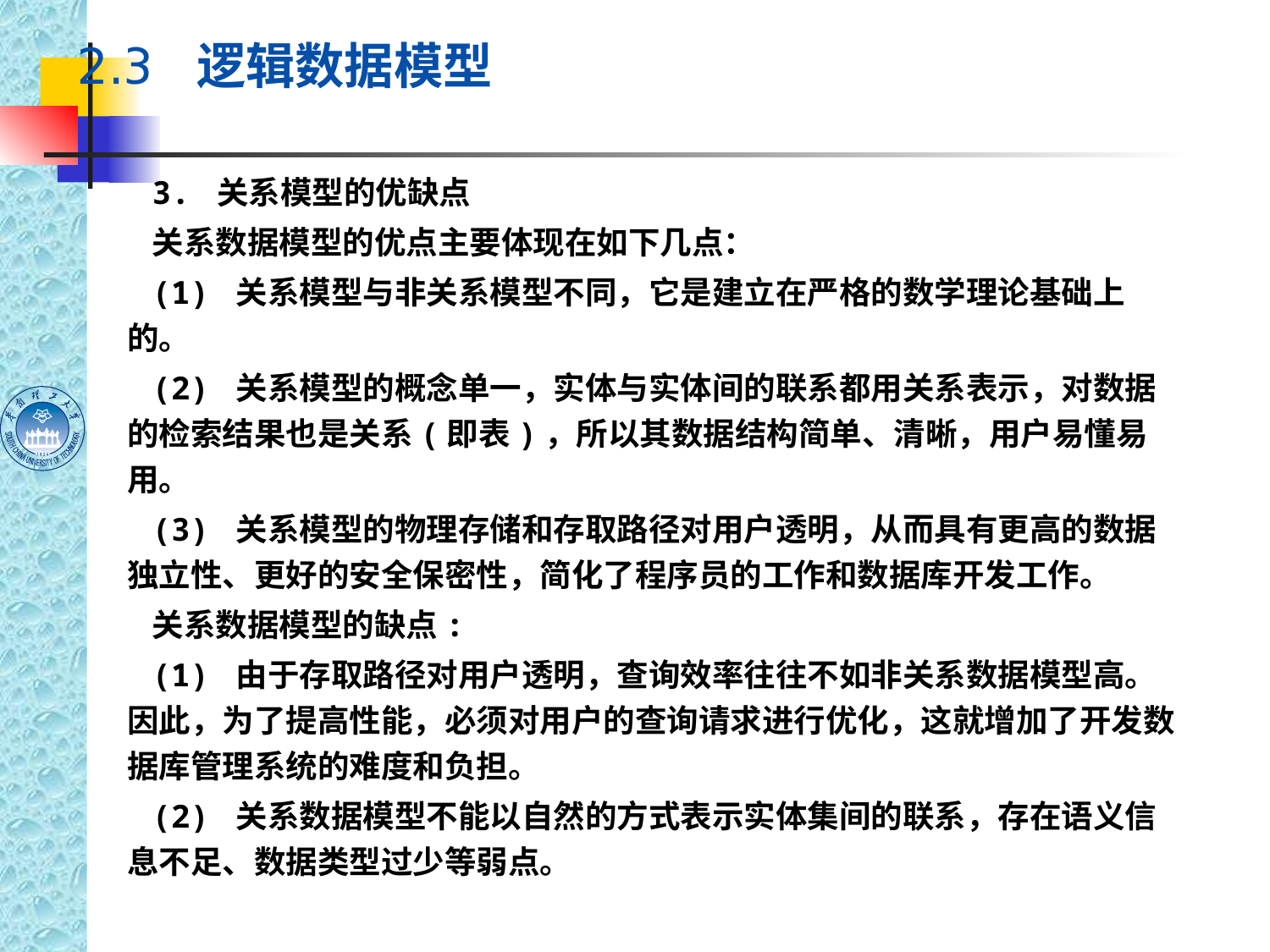

#
2.3  逻辑数据模型
3. 关系模型的优缺点
关系数据模型的优点主要体现在如下几点：
(1) 关系模型与非关系模型不同，它是建立在严格的数学理论基础上的。
(2) 关系模型的概念单一，实体与实体间的联系都用关系表示，对数据的检索结果也是关系(即表)，所以其数据结构简单、清晰，用户易懂易用。
(3) 关系模型的物理存储和存取路径对用户透明，从而具有更高的数据独立性、更好的安全保密性，简化了程序员的工作和数据库开发工作。
关系数据模型的缺点:
(1) 由于存取路径对用户透明，查询效率往往不如非关系数据模型高。因此，为了提高性能，必须对用户的查询请求进行优化，这就增加了开发数据库管理系统的难度和负担。
(2) 关系数据模型不能以自然的方式表示实体集间的联系，存在语义信息不足、数据类型过少等弱点。